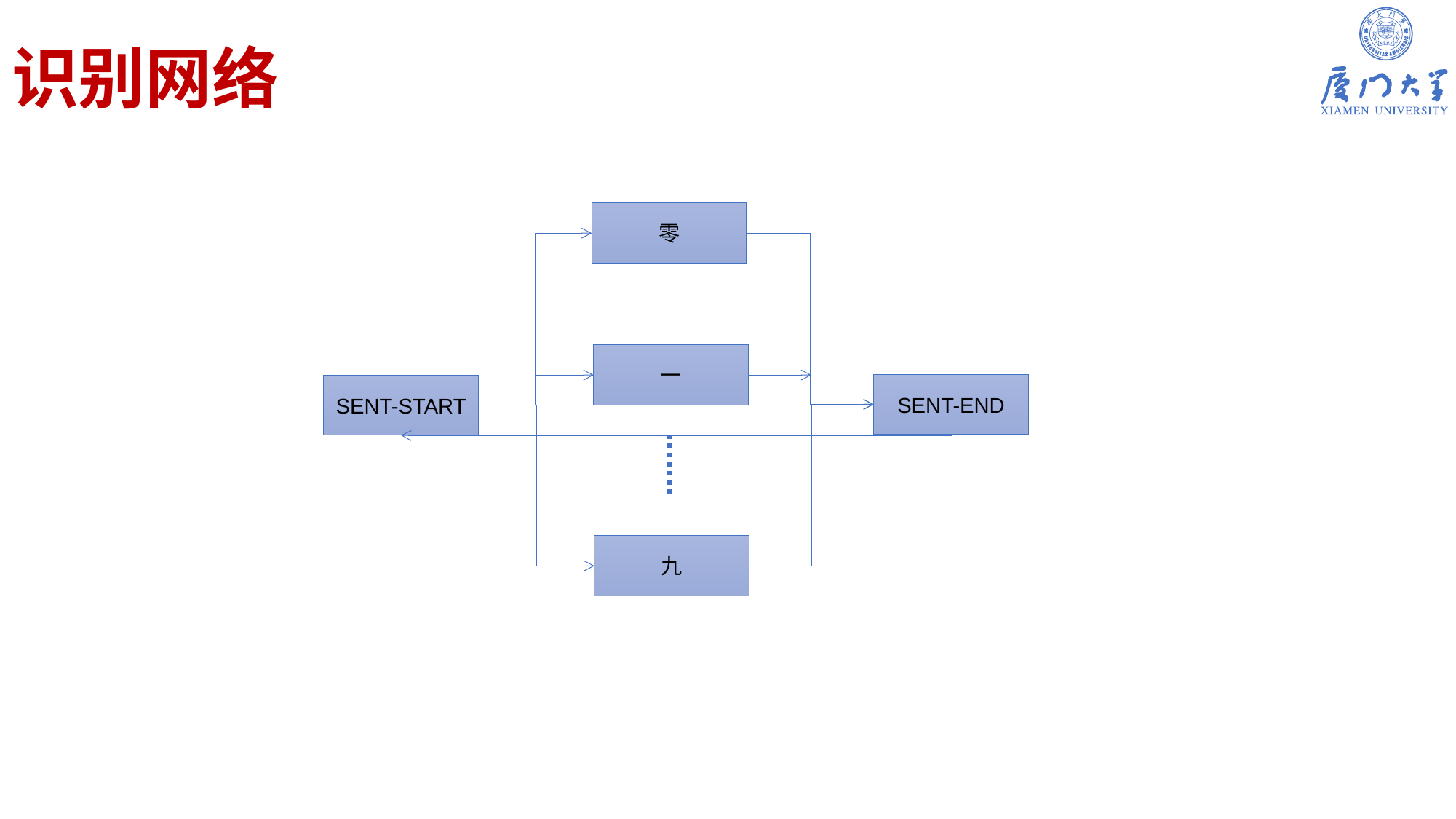

# 识别网络
零
一
SENT-END
SENT-START
九